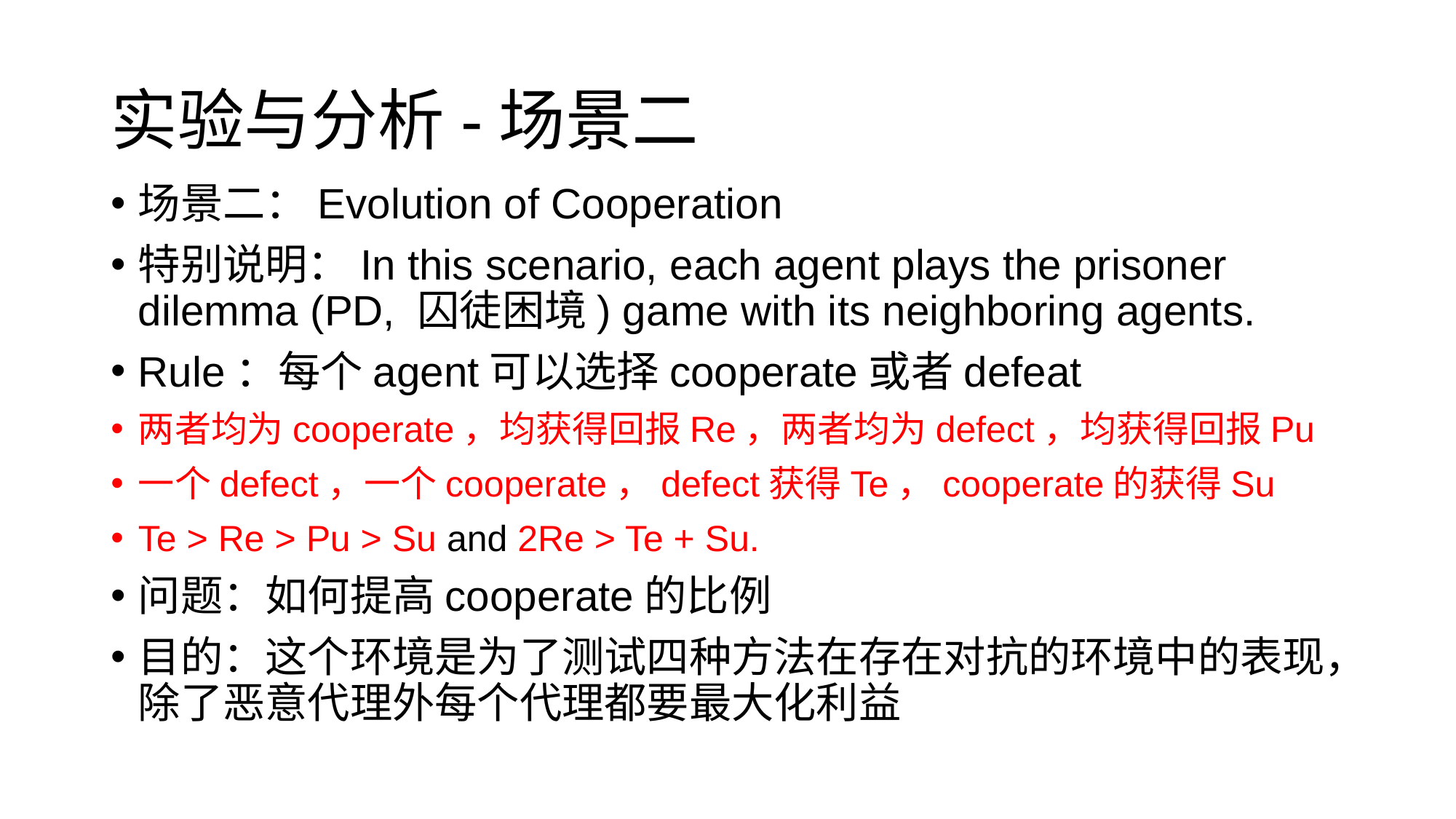

# 实验与分析-场景二
场景二：Evolution of Cooperation
特别说明：In this scenario, each agent plays the prisoner dilemma (PD, 囚徒困境) game with its neighboring agents.
Rule：每个agent可以选择cooperate或者defeat
两者均为cooperate，均获得回报Re，两者均为defect，均获得回报Pu
一个defect，一个cooperate，defect获得Te，cooperate的获得Su
Te > Re > Pu > Su and 2Re > Te + Su.
问题：如何提高cooperate的比例
目的：这个环境是为了测试四种方法在存在对抗的环境中的表现，除了恶意代理外每个代理都要最大化利益